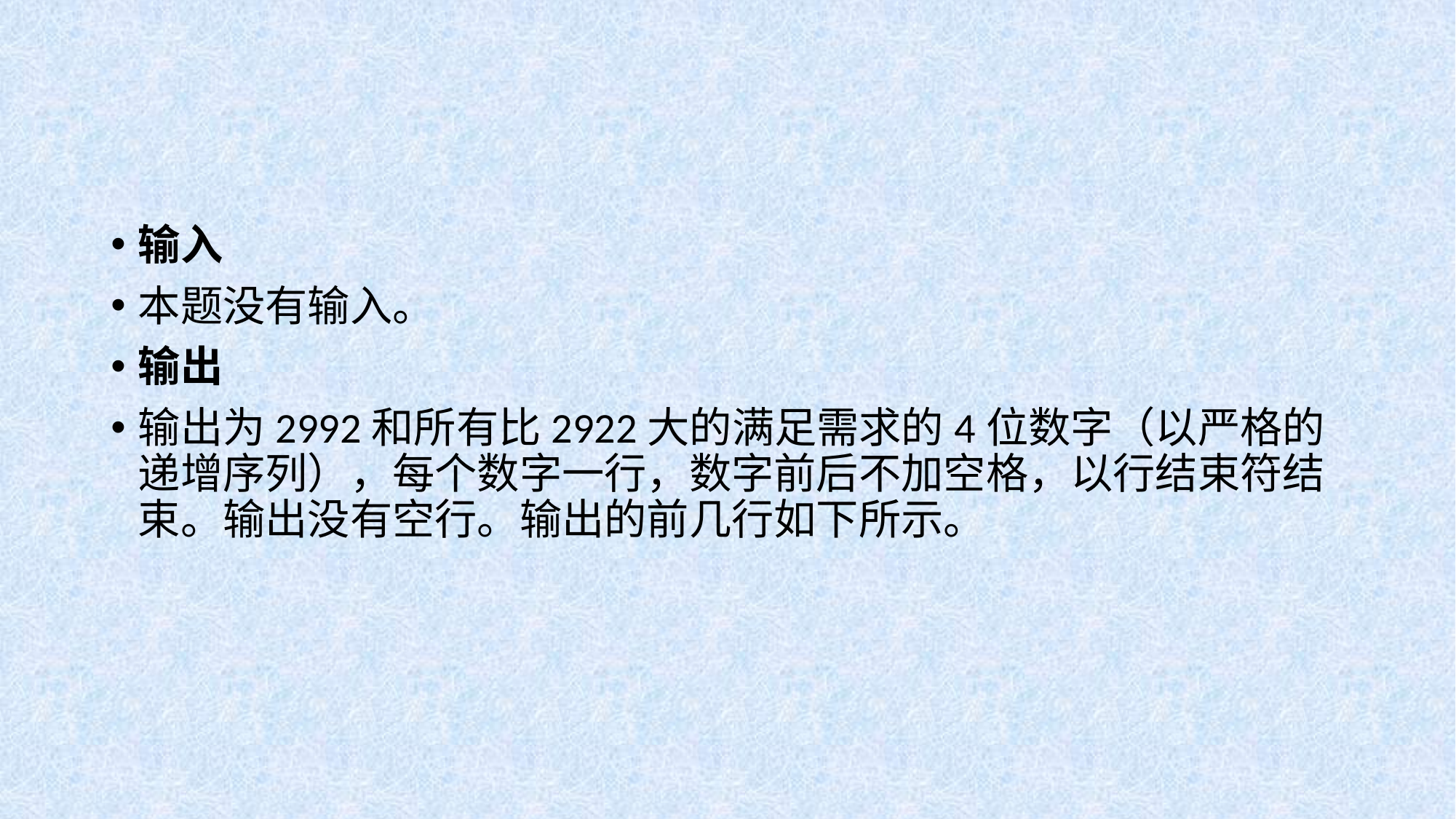

#
输入
本题没有输入。
输出
输出为2992和所有比2922大的满足需求的4位数字（以严格的递增序列），每个数字一行，数字前后不加空格，以行结束符结束。输出没有空行。输出的前几行如下所示。